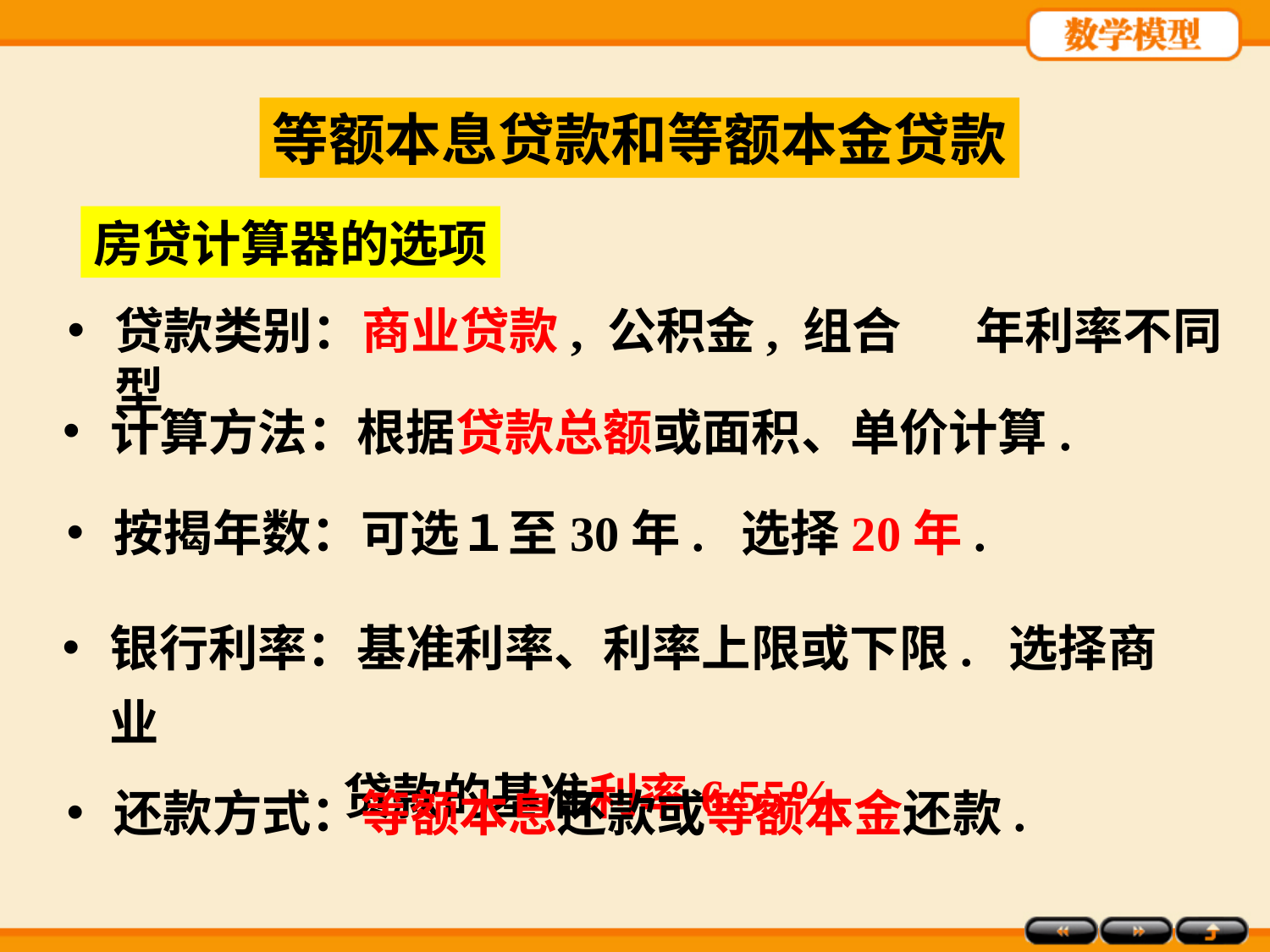

等额本息贷款和等额本金贷款
房贷计算器的选项
贷款类别：商业贷款, 公积金, 组合型
年利率不同
计算方法：根据贷款总额或面积、单价计算.
按揭年数：可选１至30年.  选择20年.
银行利率：基准利率、利率上限或下限.  选择商业
                        贷款的基准利率6.55%.
还款方式：等额本息还款或等额本金还款.